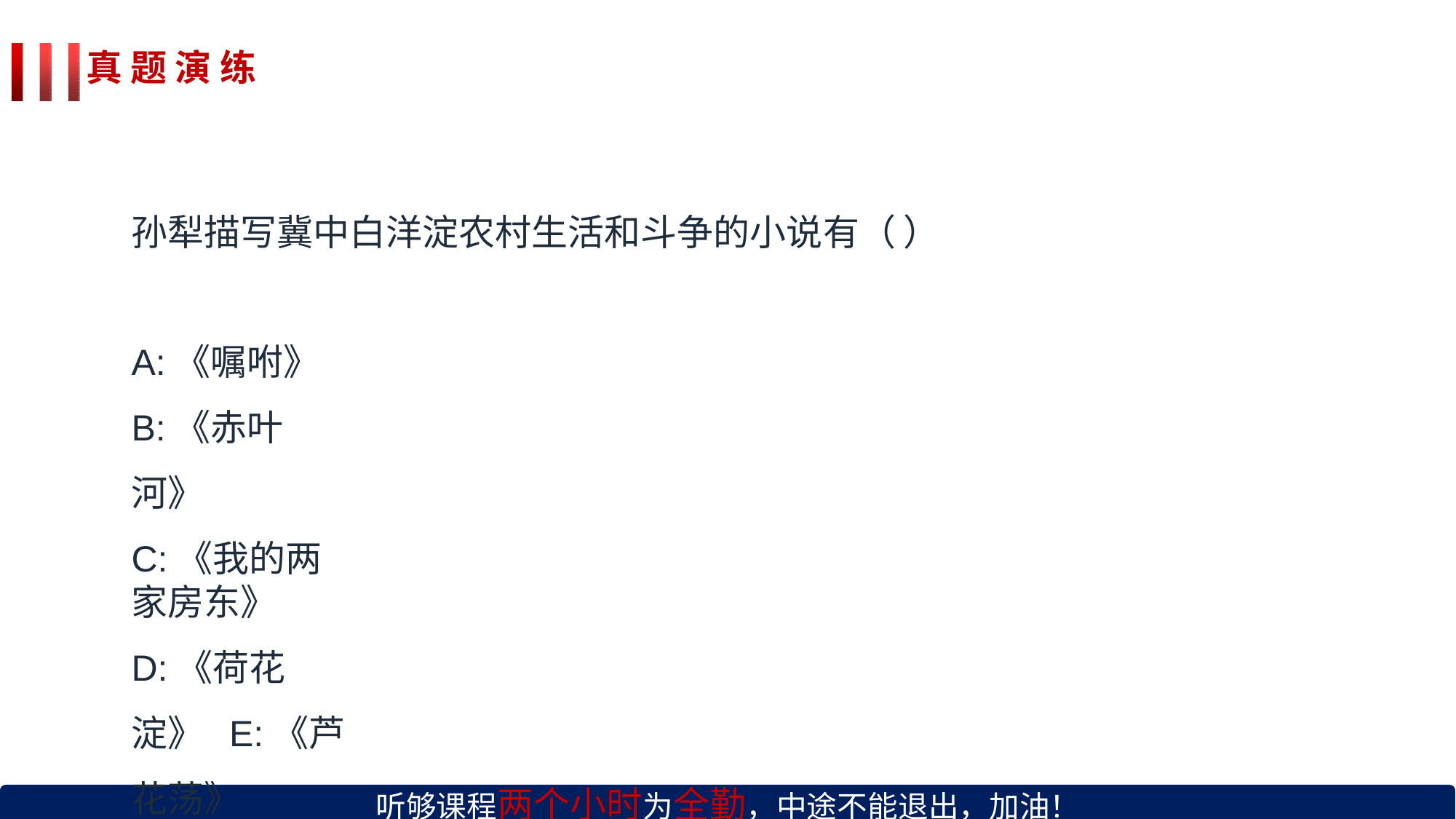

# 真 题 演 练

孙犁描写冀中白洋淀农村生活和斗争的小说有（ ）

A:《嘱咐》 B:《赤叶河》
C:《我的两家房东》
D:《荷花淀》  E:《芦花荡》
6

听够课程两个小时为全勤，中途不能退出，加油！